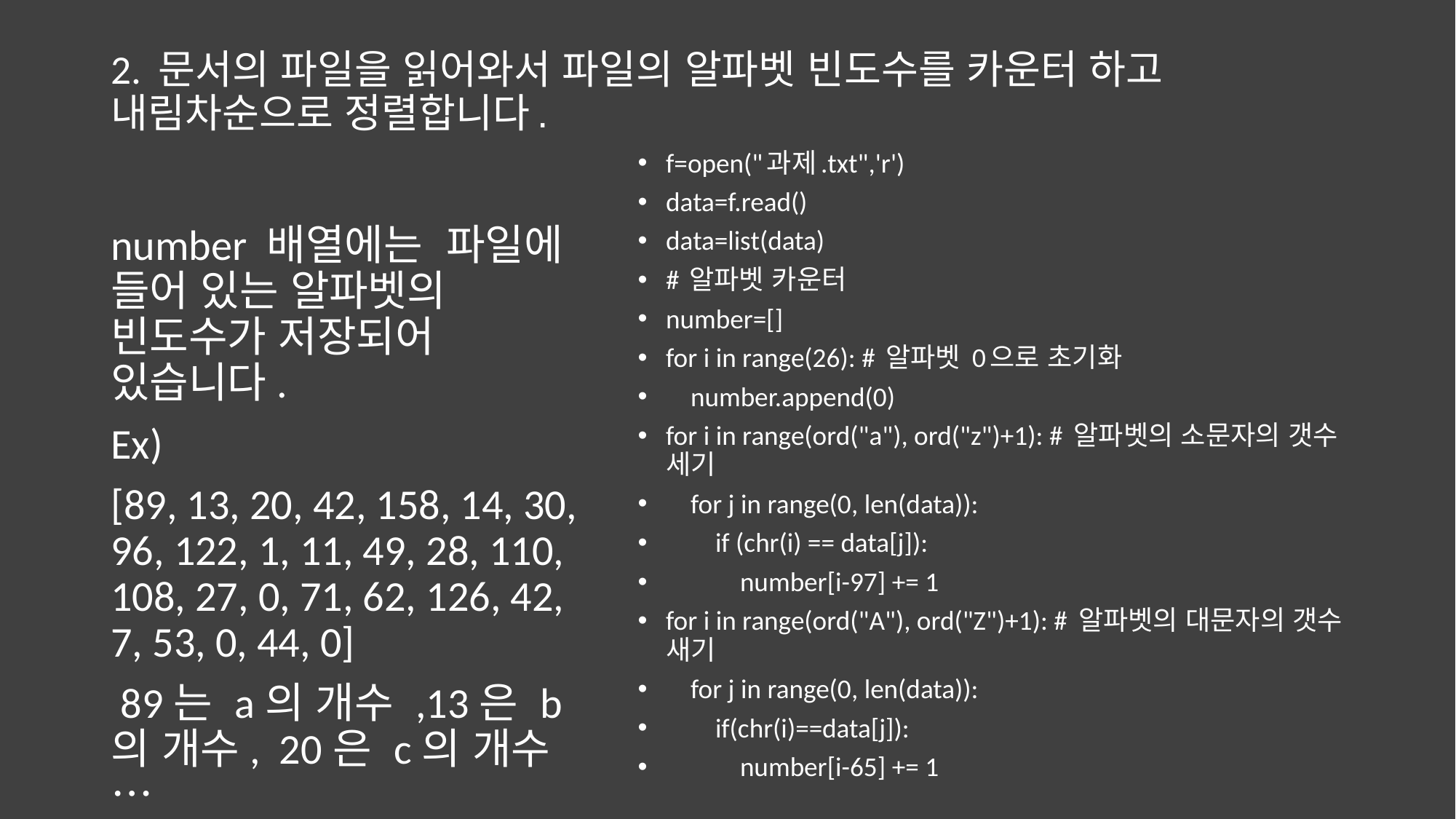

# 2. 문서의 파일을 읽어와서 파일의 알파벳 빈도수를 카운터 하고 내림차순으로 정렬합니다.
f=open("과제.txt",'r')
data=f.read()
data=list(data)
# 알파벳 카운터
number=[]
for i in range(26): # 알파벳 0으로 초기화
    number.append(0)
for i in range(ord("a"), ord("z")+1): # 알파벳의 소문자의 갯수 세기
    for j in range(0, len(data)):
        if (chr(i) == data[j]):
            number[i-97] += 1
for i in range(ord("A"), ord("Z")+1): # 알파벳의 대문자의 갯수 새기
    for j in range(0, len(data)):
        if(chr(i)==data[j]):
            number[i-65] += 1
number 배열에는  파일에 들어 있는 알파벳의 빈도수가 저장되어 있습니다.
Ex)
[89, 13, 20, 42, 158, 14, 30, 96, 122, 1, 11, 49, 28, 110, 108, 27, 0, 71, 62, 126, 42, 7, 53, 0, 44, 0]
 89는 a의 개수 ,13은 b의 개수,  20은 c의 개수 …